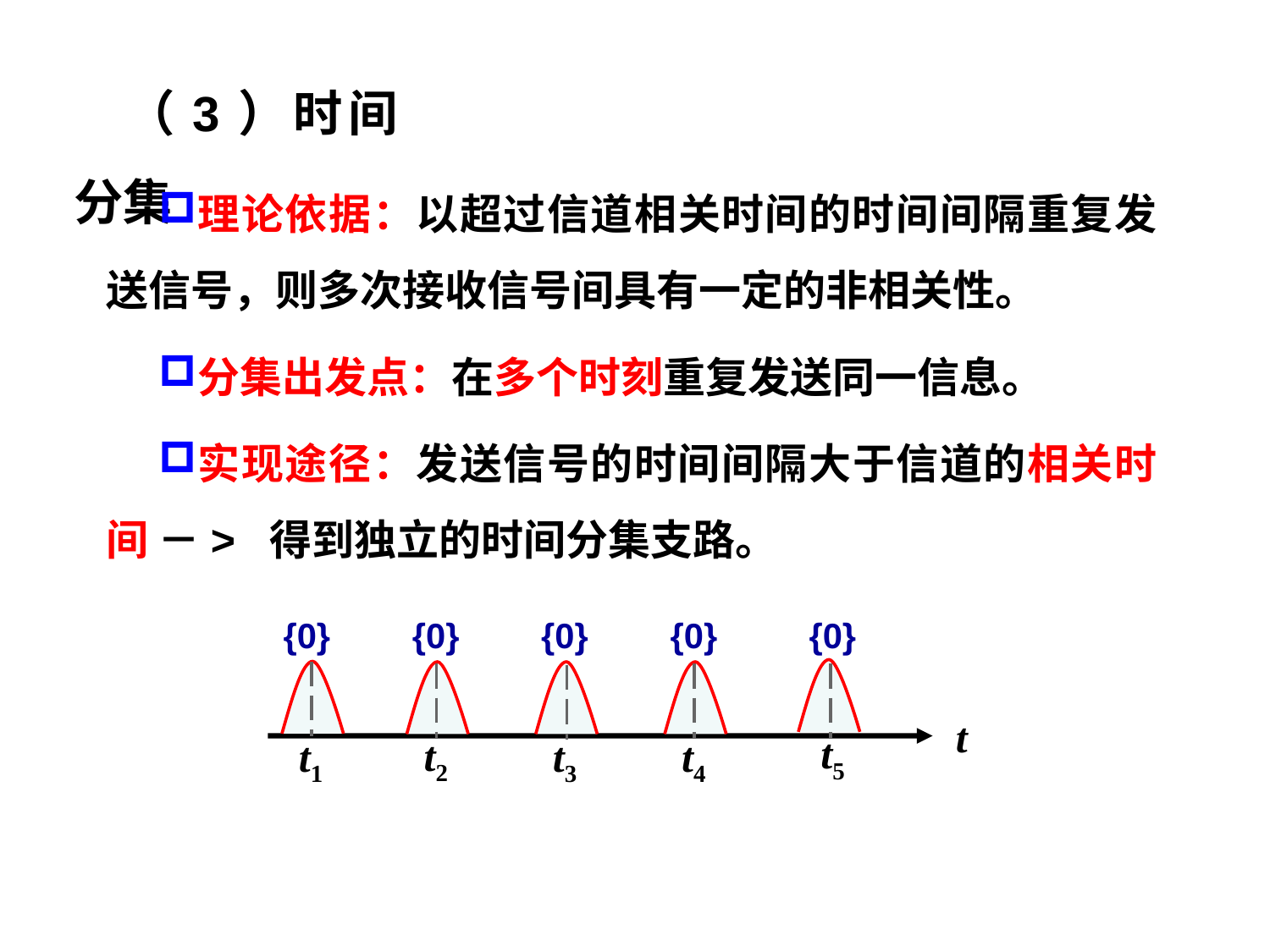

# 四、典型的分集方式
（3）时间分集
理论依据：以超过信道相关时间的时间间隔重复发送信号，则多次接收信号间具有一定的非相关性。
分集出发点：在多个时刻重复发送同一信息。
实现途径：发送信号的时间间隔大于信道的相关时间 －>  得到独立的时间分集支路。

{0}
{0}
{0}
{0}
{0}

t

t5
t2
t1
t3
t4